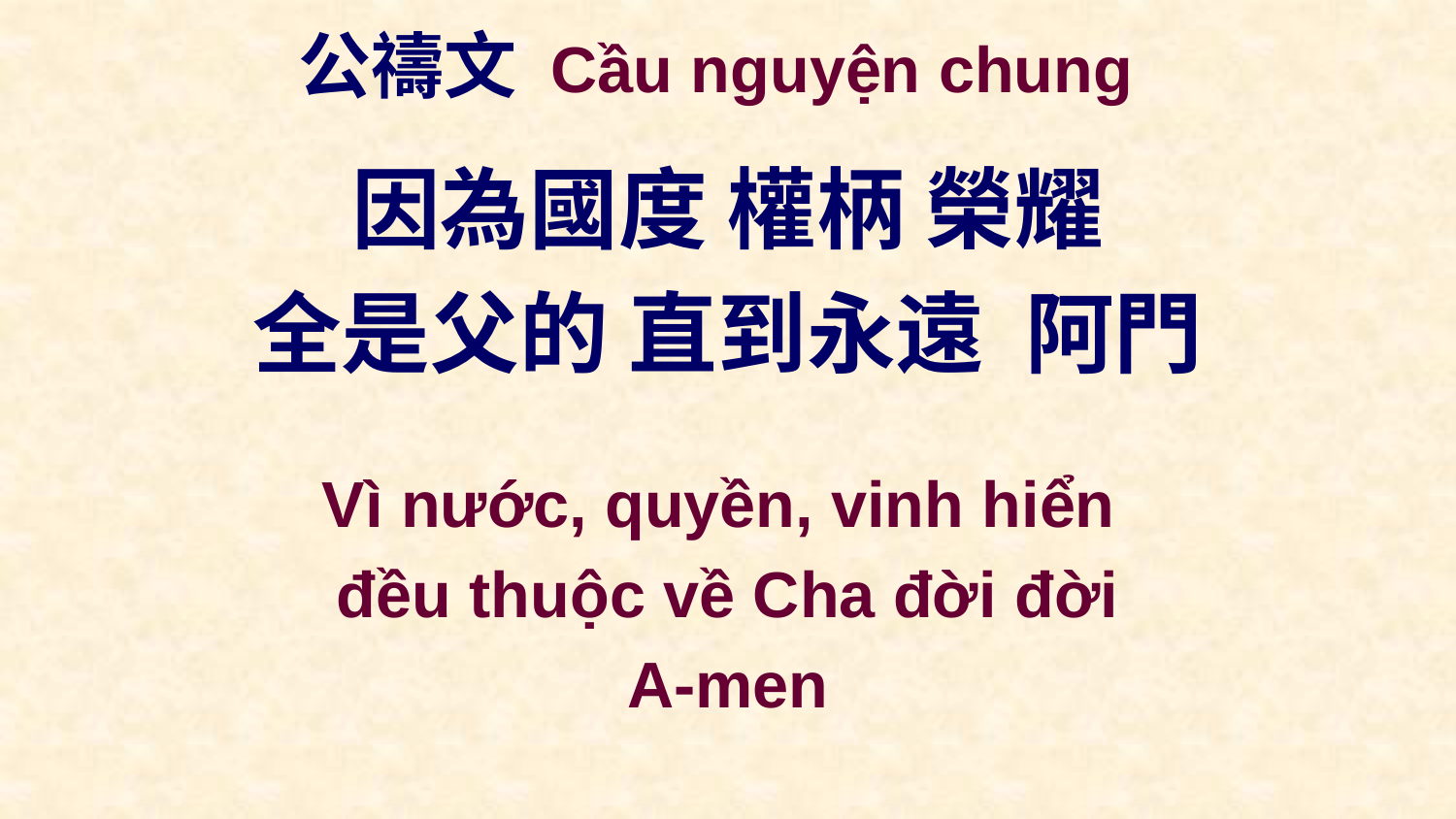

# 公禱文 Cầu nguyện chung
因為國度 權柄 榮耀
全是父的 直到永遠  阿門
Vì nước, quyền, vinh hiển
đều thuộc về Cha đời đời
A-men